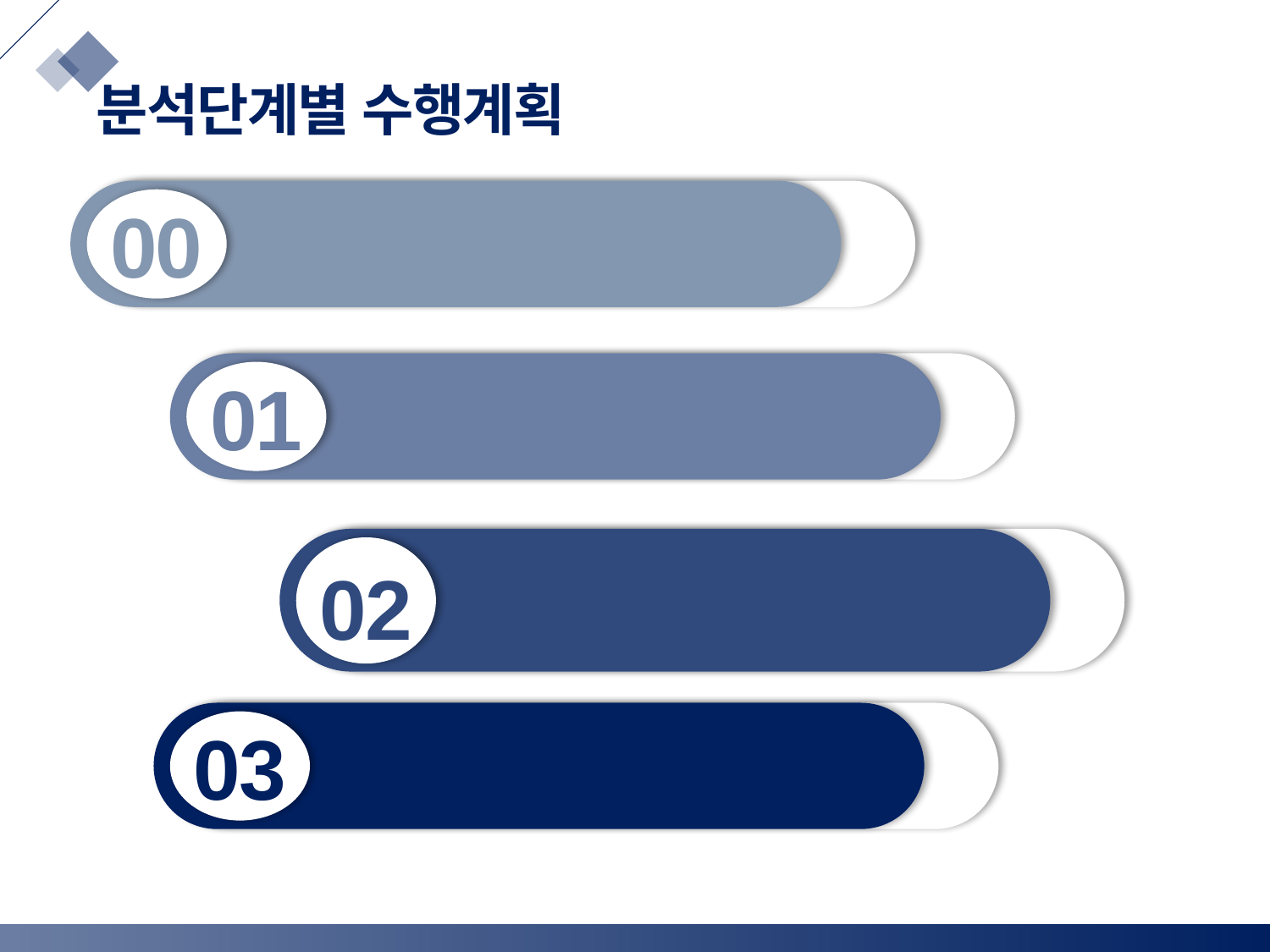

분석단계별 수행계획

00

기초 테이블 생성
Data_susin & data_gds_cd 조인하여 예적금 구분, 상품명 열 생성
Data_susin & data_cstno 조인하여 성별,연령,지역 열 생성

01
22년1~3월말 기준 예/적금 좌수현황
정상계좌 카운트 → 예/적금 막대그래프 시각화

02
22.3월말 기준 다이렉트예금  고객  현황
성별 :M(남성)/F(여성) 구분  / 지역별 : 지역별 구분
연령별 : 10대,20대,30대,40대,50대,60대이상으로 구분
→ 고객 중복제거한 후 그룹화하여  고객수 카운트하여 파이차트 시각화

03
한페이지에 리포트 형태 출력
생성한 차트들을 한페이지에 시각화